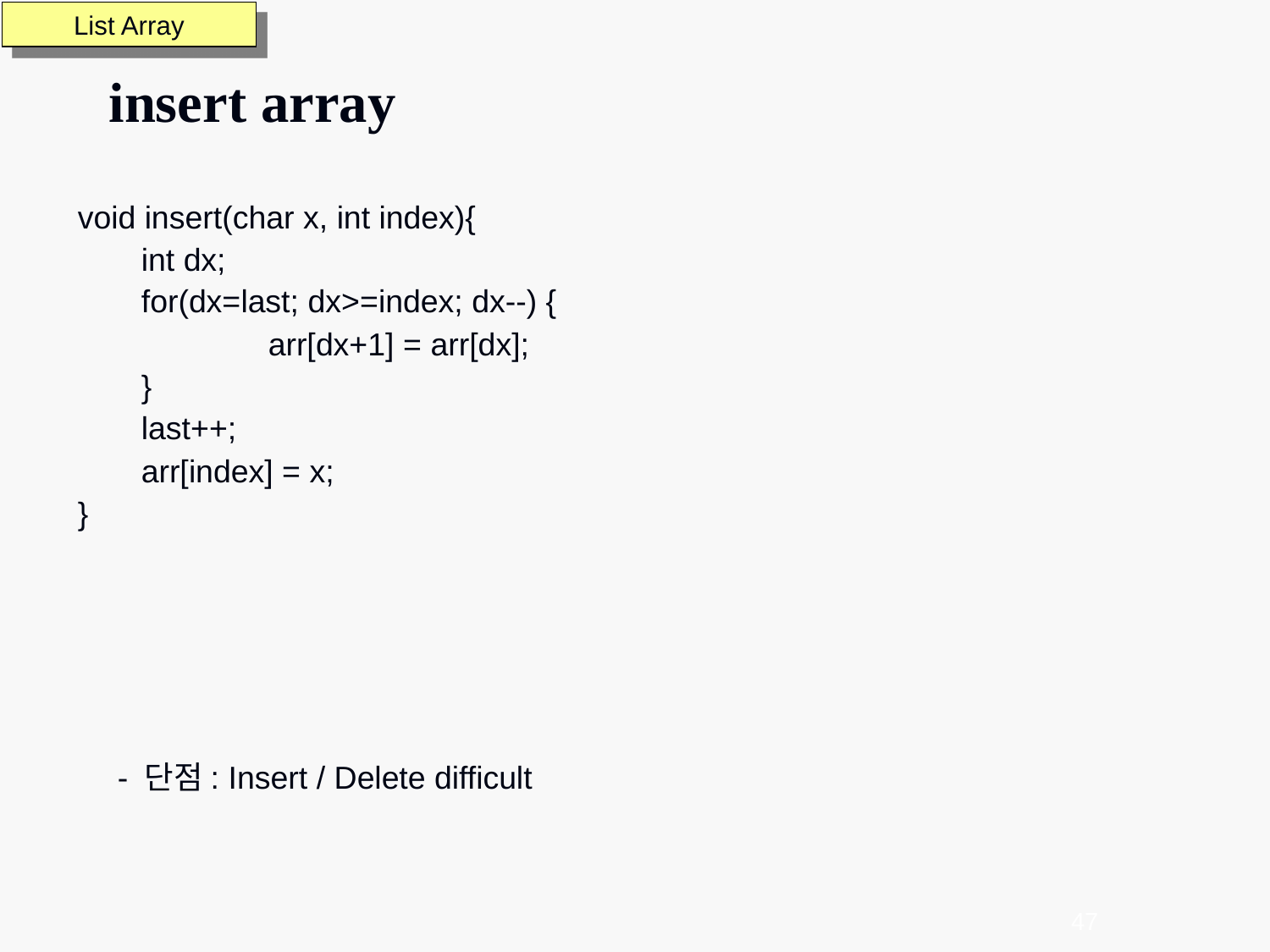

List Array
insert array
void insert(char x, int index){
	int dx;
	for(dx=last; dx>=index; dx--) {
		arr[dx+1] = arr[dx];
	}
	last++;
	arr[index] = x;
}

- 단점: Insert / Delete difficult

47